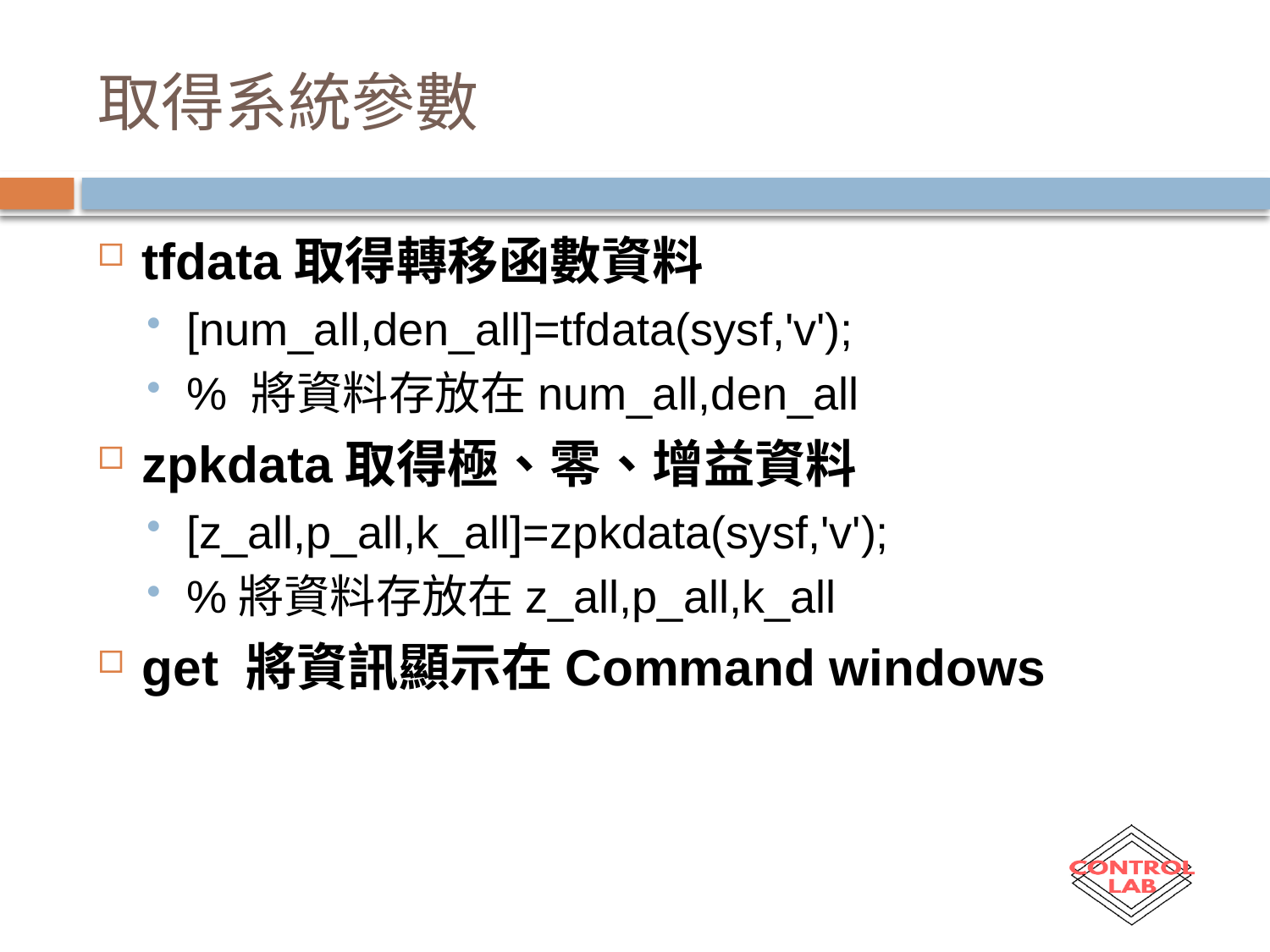

# 取得系統參數
tfdata取得轉移函數資料
[num_all,den_all]=tfdata(sysf,'v');
% 將資料存放在num_all,den_all
zpkdata取得極、零、增益資料
[z_all,p_all,k_all]=zpkdata(sysf,'v');
%將資料存放在z_all,p_all,k_all
get 將資訊顯示在Command windows